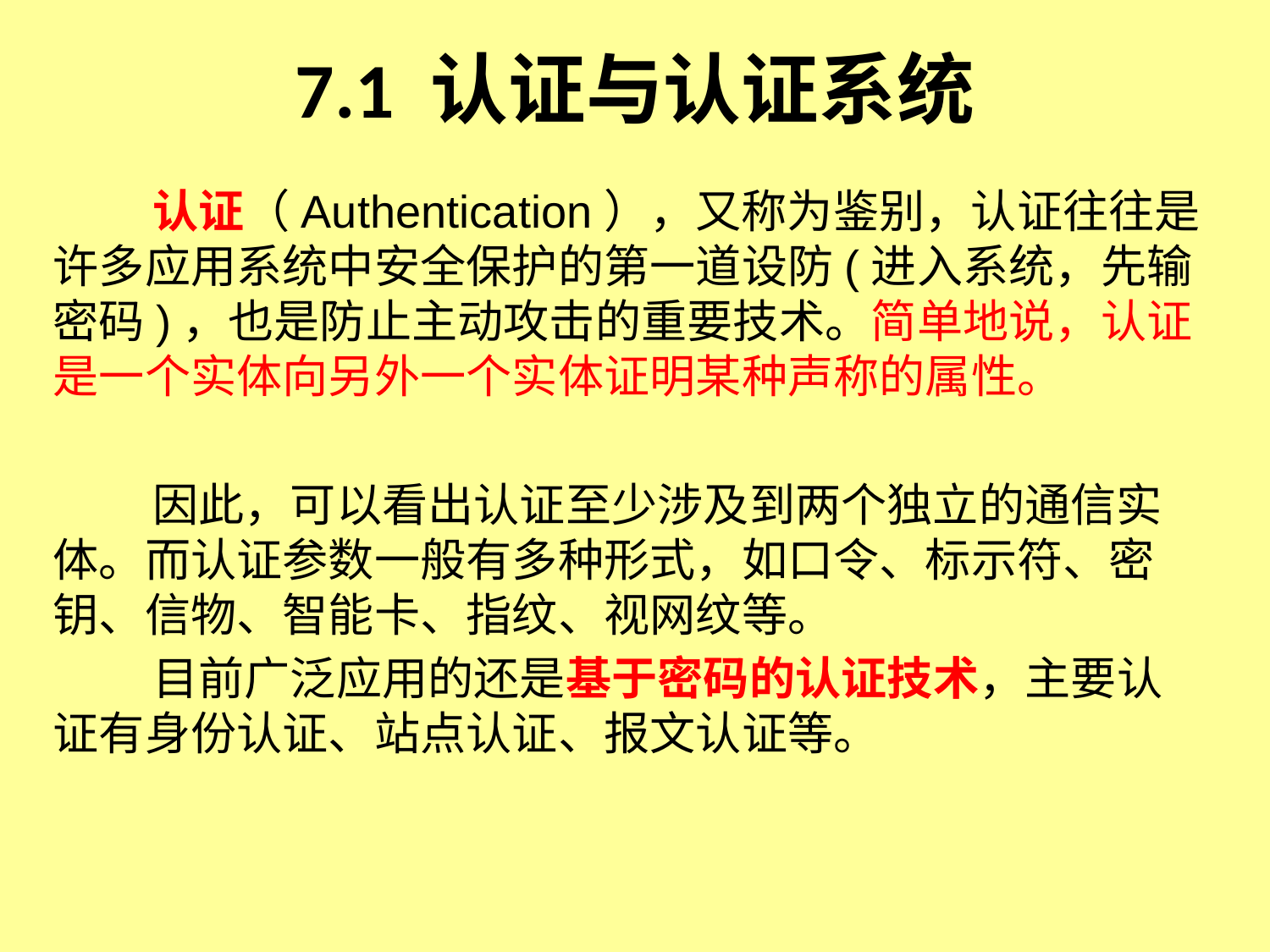

# 7.1 认证与认证系统
认证（Authentication），又称为鉴别，认证往往是许多应用系统中安全保护的第一道设防(进入系统，先输密码)，也是防止主动攻击的重要技术。简单地说，认证是一个实体向另外一个实体证明某种声称的属性。

因此，可以看出认证至少涉及到两个独立的通信实体。而认证参数一般有多种形式，如口令、标示符、密钥、信物、智能卡、指纹、视网纹等。
目前广泛应用的还是基于密码的认证技术，主要认证有身份认证、站点认证、报文认证等。